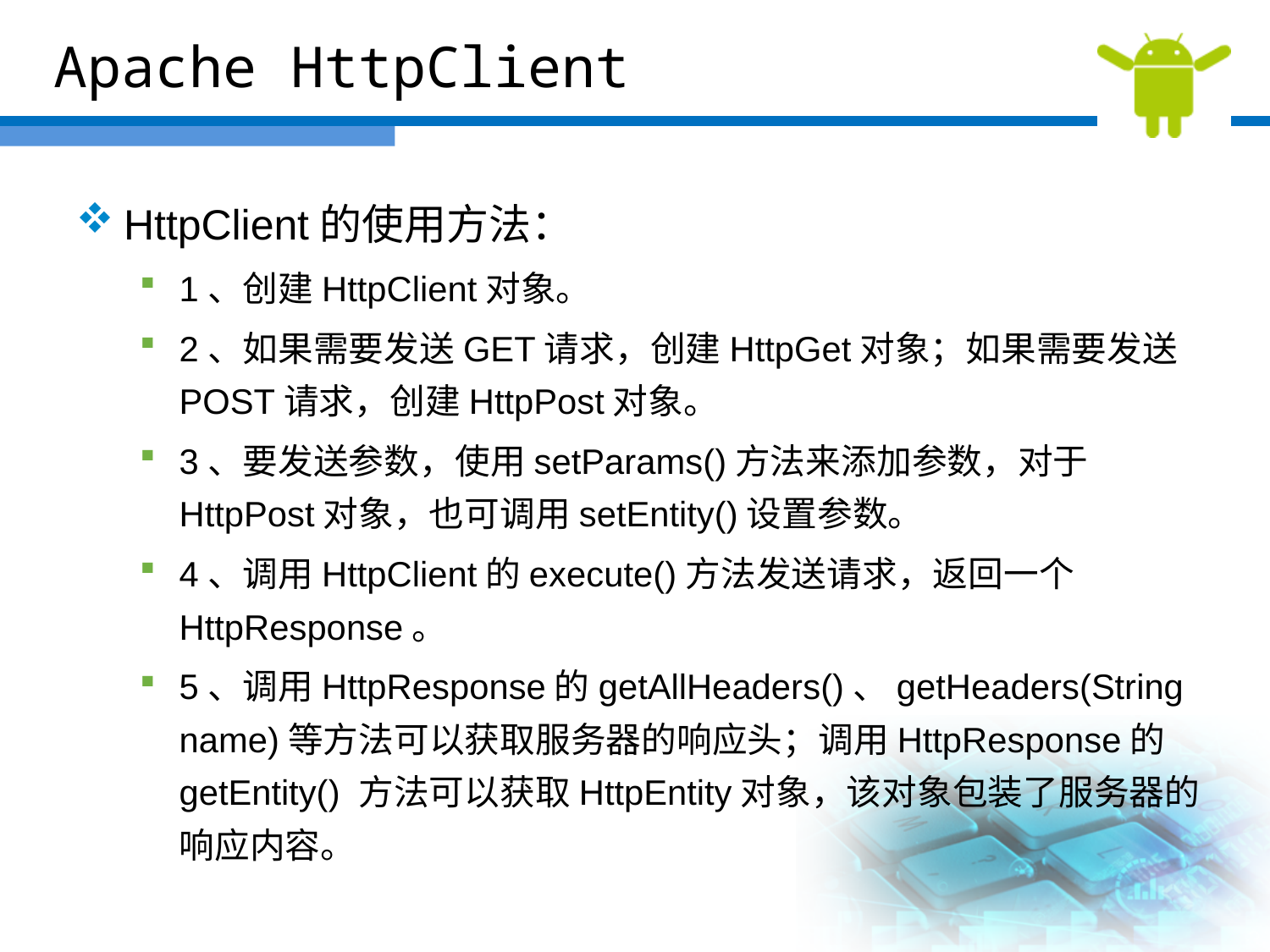

Apache HttpClient
HttpClient的使用方法：
1、创建HttpClient对象。
2、如果需要发送GET请求，创建HttpGet对象；如果需要发送POST请求，创建HttpPost对象。
3、要发送参数，使用setParams()方法来添加参数，对于HttpPost对象，也可调用setEntity()设置参数。
4、调用HttpClient的execute()方法发送请求，返回一个HttpResponse。
5、调用HttpResponse的getAllHeaders()、getHeaders(String name)等方法可以获取服务器的响应头；调用HttpResponse的getEntity() 方法可以获取HttpEntity对象，该对象包装了服务器的响应内容。